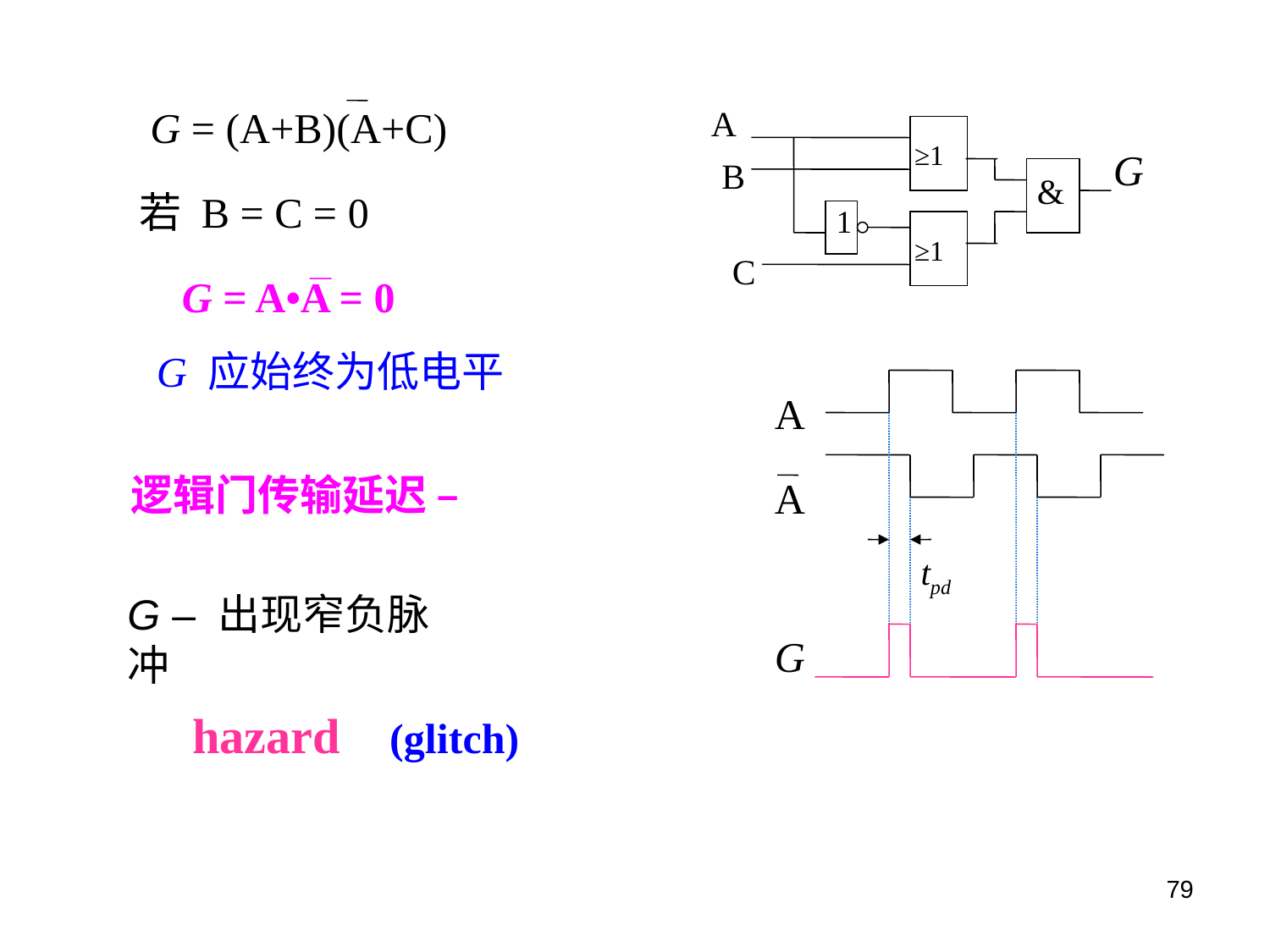

G = (A+B)(A+C)

A

≥1

G
B

&

1

≥1

C

若 B = C = 0
G = A•A = 0

G 应始终为低电平

A

A

tpd
G

 逻辑门传输延迟 –
G – 出现窄负脉冲
 hazard    (glitch)
79